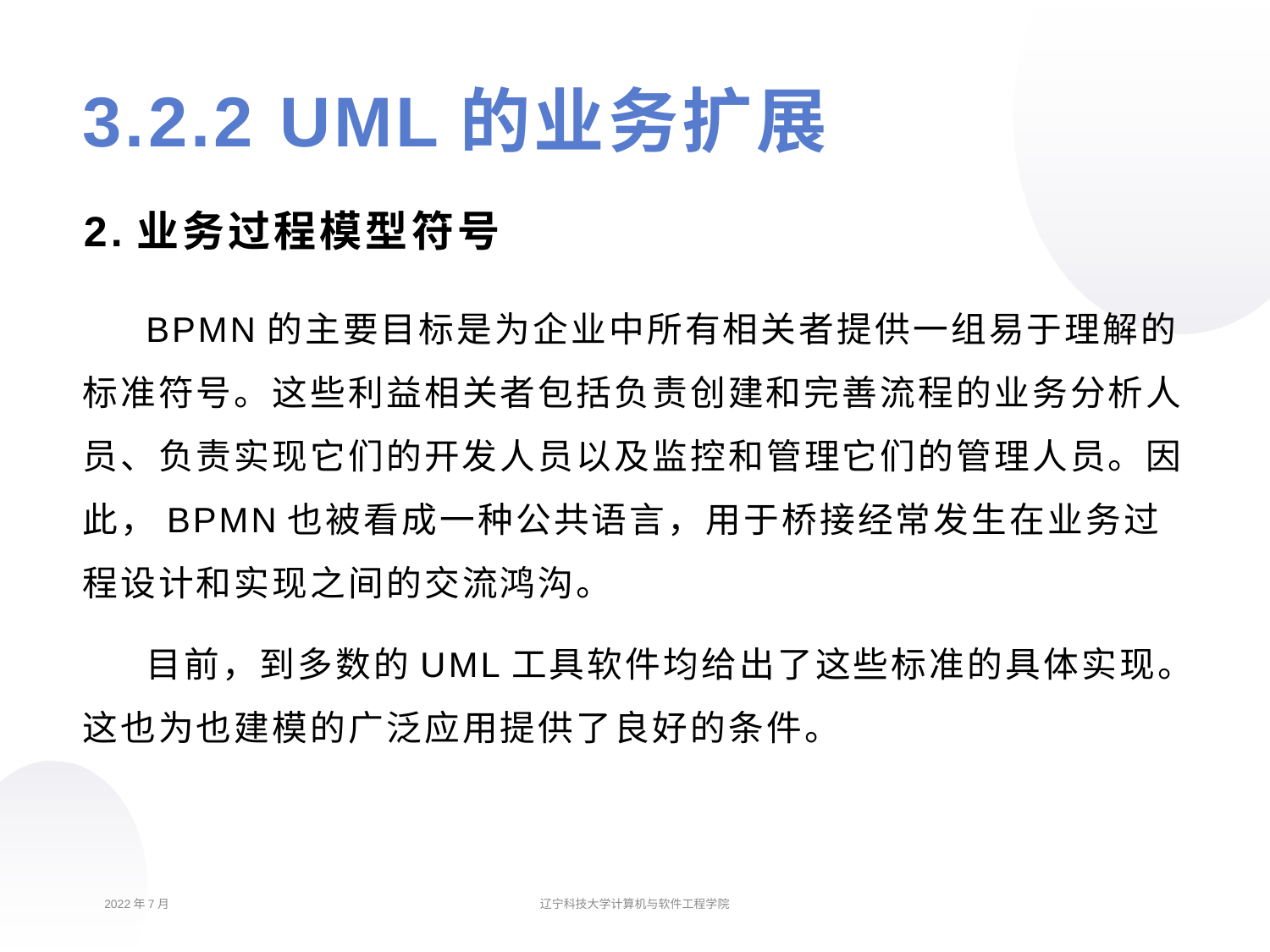

# 3.2.2 UML的业务扩展
2.业务过程模型符号
BPMN的主要目标是为企业中所有相关者提供一组易于理解的标准符号。这些利益相关者包括负责创建和完善流程的业务分析人员、负责实现它们的开发人员以及监控和管理它们的管理人员。因此，BPMN也被看成一种公共语言，用于桥接经常发生在业务过程设计和实现之间的交流鸿沟。
目前，到多数的UML工具软件均给出了这些标准的具体实现。这也为也建模的广泛应用提供了良好的条件。

2022年7月
辽宁科技大学计算机与软件工程学院
47